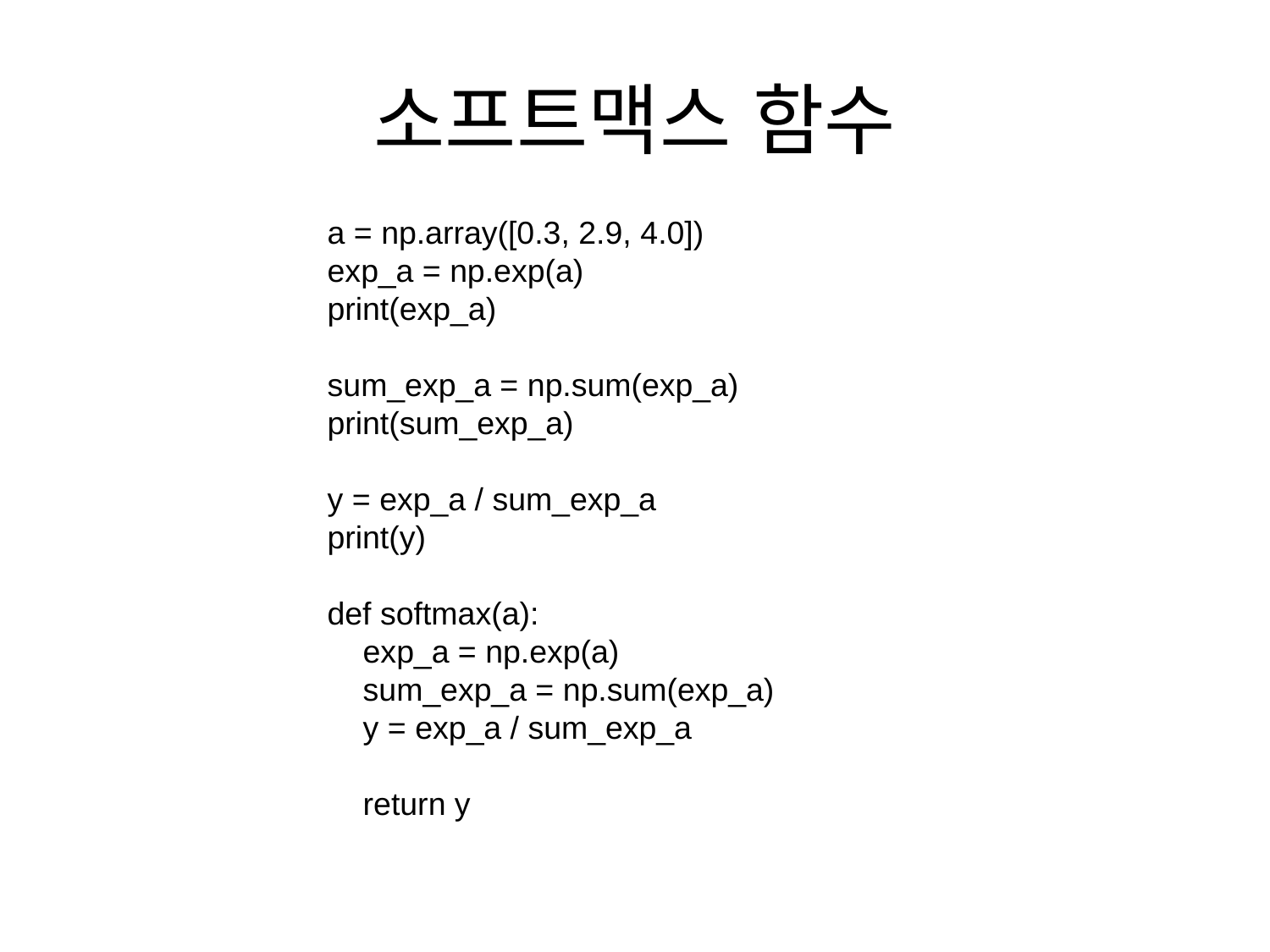

# 소프트맥스 함수
a = np.array([0.3, 2.9, 4.0])
exp_a = np.exp(a)
print(exp_a)

sum_exp_a = np.sum(exp_a)
print(sum_exp_a)

y = exp_a / sum_exp_a
print(y)

def softmax(a):
    exp_a = np.exp(a)
    sum_exp_a = np.sum(exp_a)
    y = exp_a / sum_exp_a

    return y